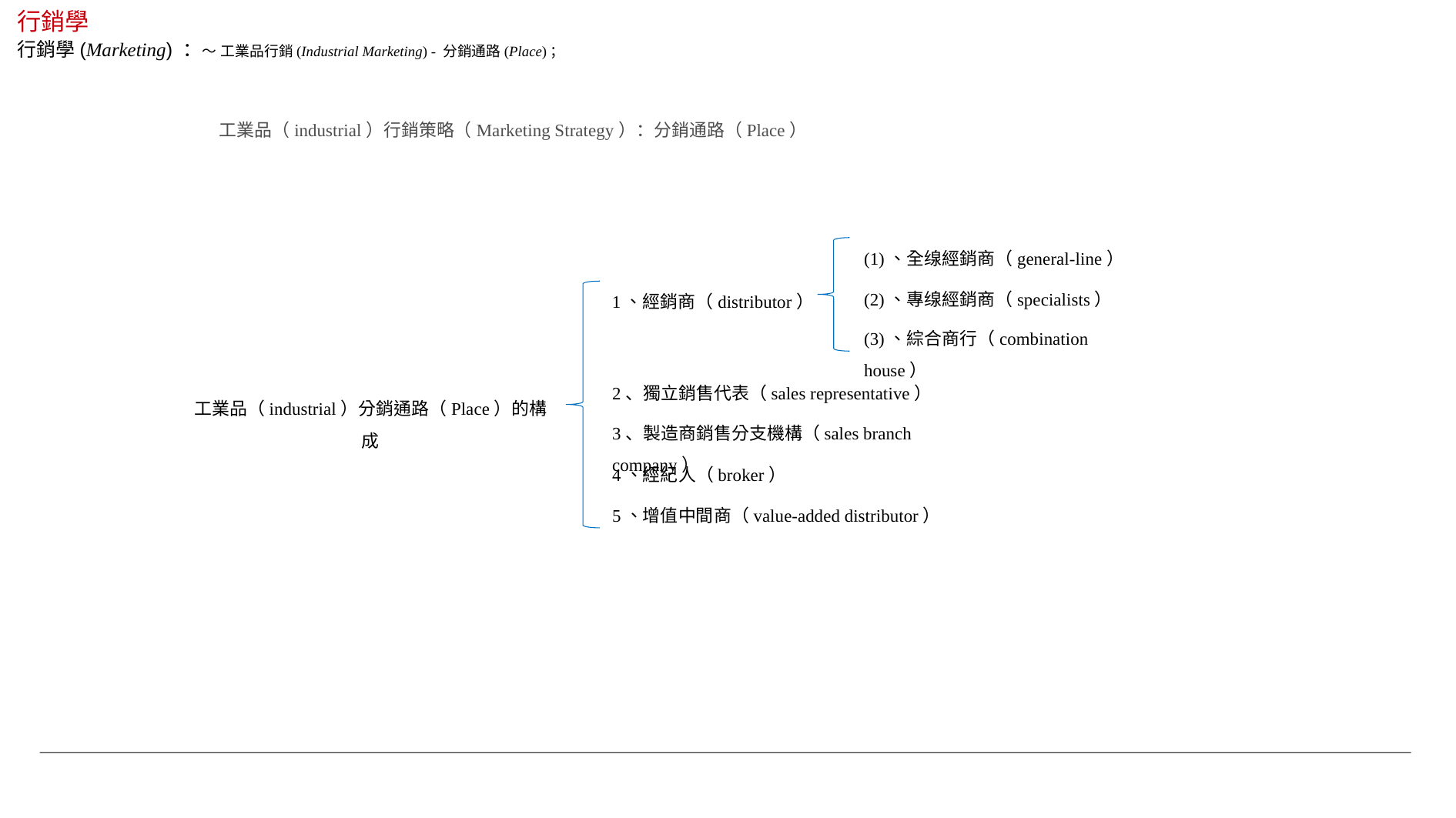

行銷學
行銷學(Marketing) ：～ 工業品行銷(Industrial Marketing) - 分銷通路(Place)；
工業品（industrial）行銷策略（Marketing Strategy）：分銷通路（Place）
(1)、全缐經銷商（general-line）

(2)、專缐經銷商（specialists）
1、經銷商（distributor）

(3)、綜合商行（combination house）
2、獨立銷售代表（sales representative）
工業品（industrial）分銷通路（Place）的構成
3、製造商銷售分支機構（sales branch company）
4、經紀人（broker）
5、增值中間商（value-added distributor）